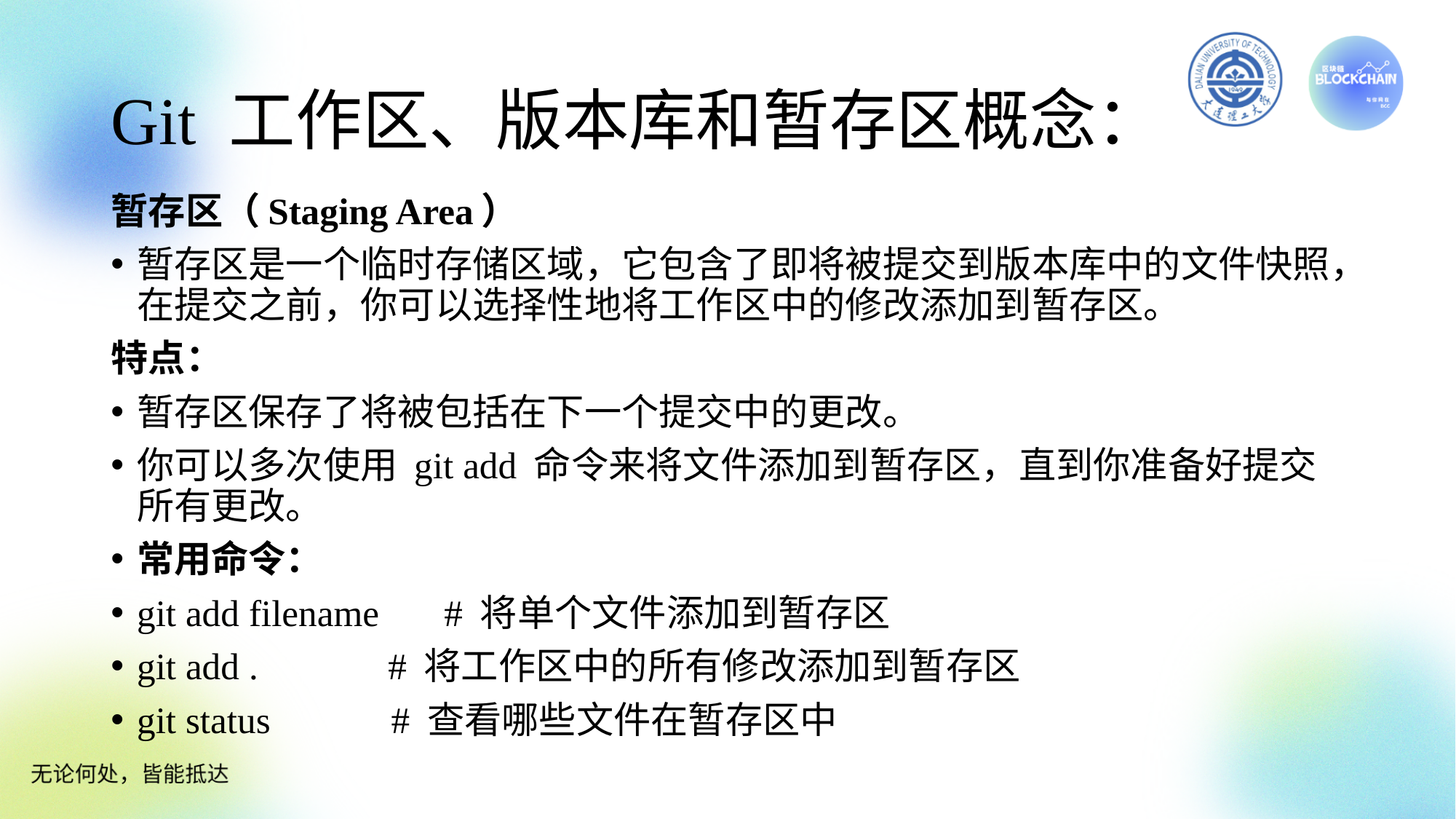

# Git 工作区、版本库和暂存区概念：
暂存区（Staging Area）
暂存区是一个临时存储区域，它包含了即将被提交到版本库中的文件快照，在提交之前，你可以选择性地将工作区中的修改添加到暂存区。
特点：
暂存区保存了将被包括在下一个提交中的更改。
你可以多次使用 git add 命令来将文件添加到暂存区，直到你准备好提交所有更改。
常用命令：
git add filename       # 将单个文件添加到暂存区
git add .              # 将工作区中的所有修改添加到暂存区
git status             # 查看哪些文件在暂存区中